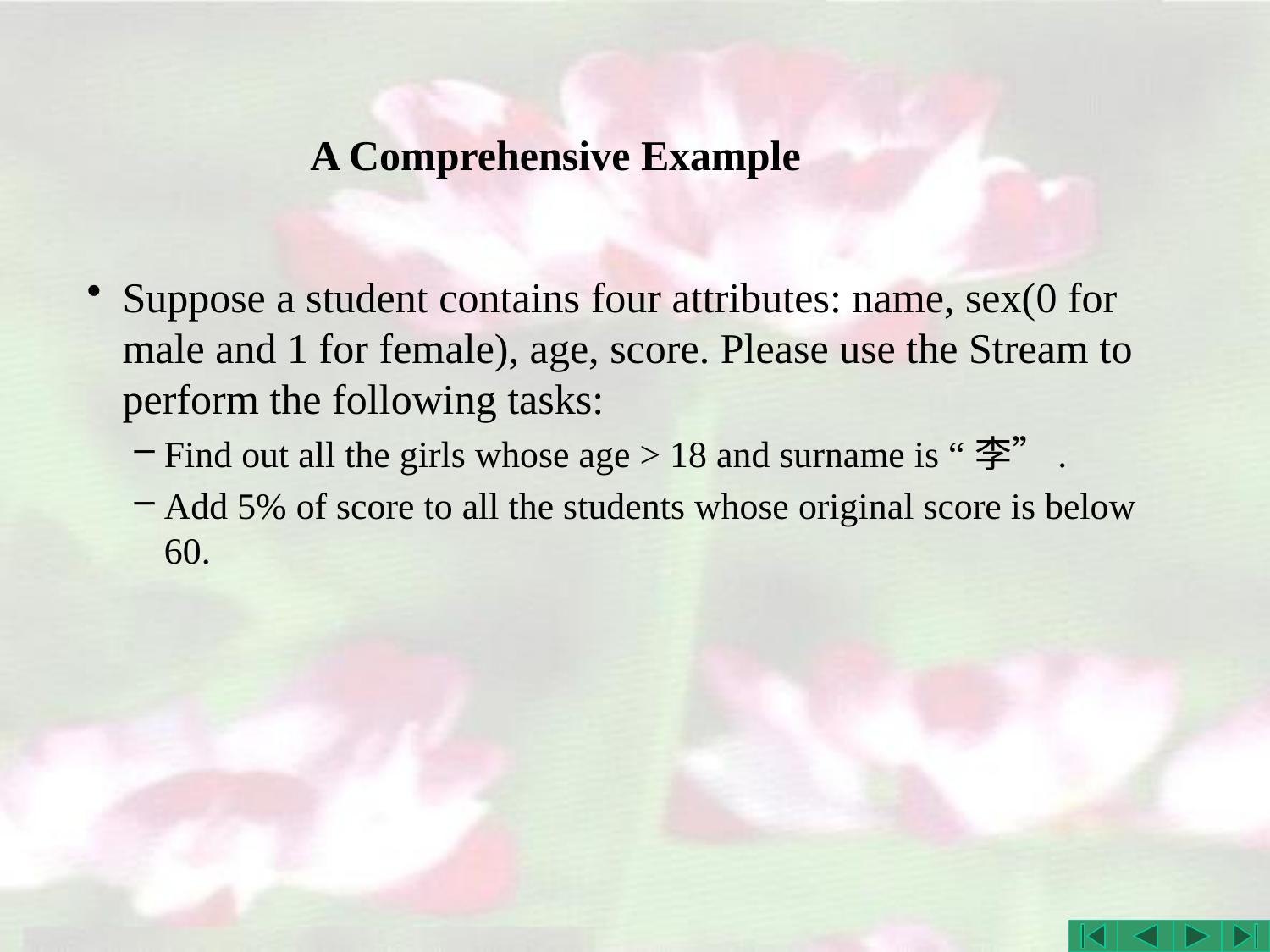

# A Comprehensive Example
Suppose a student contains four attributes: name, sex(0 for male and 1 for female), age, score. Please use the Stream to perform the following tasks:
Find out all the girls whose age > 18 and surname is “李”.
Add 5% of score to all the students whose original score is below 60.